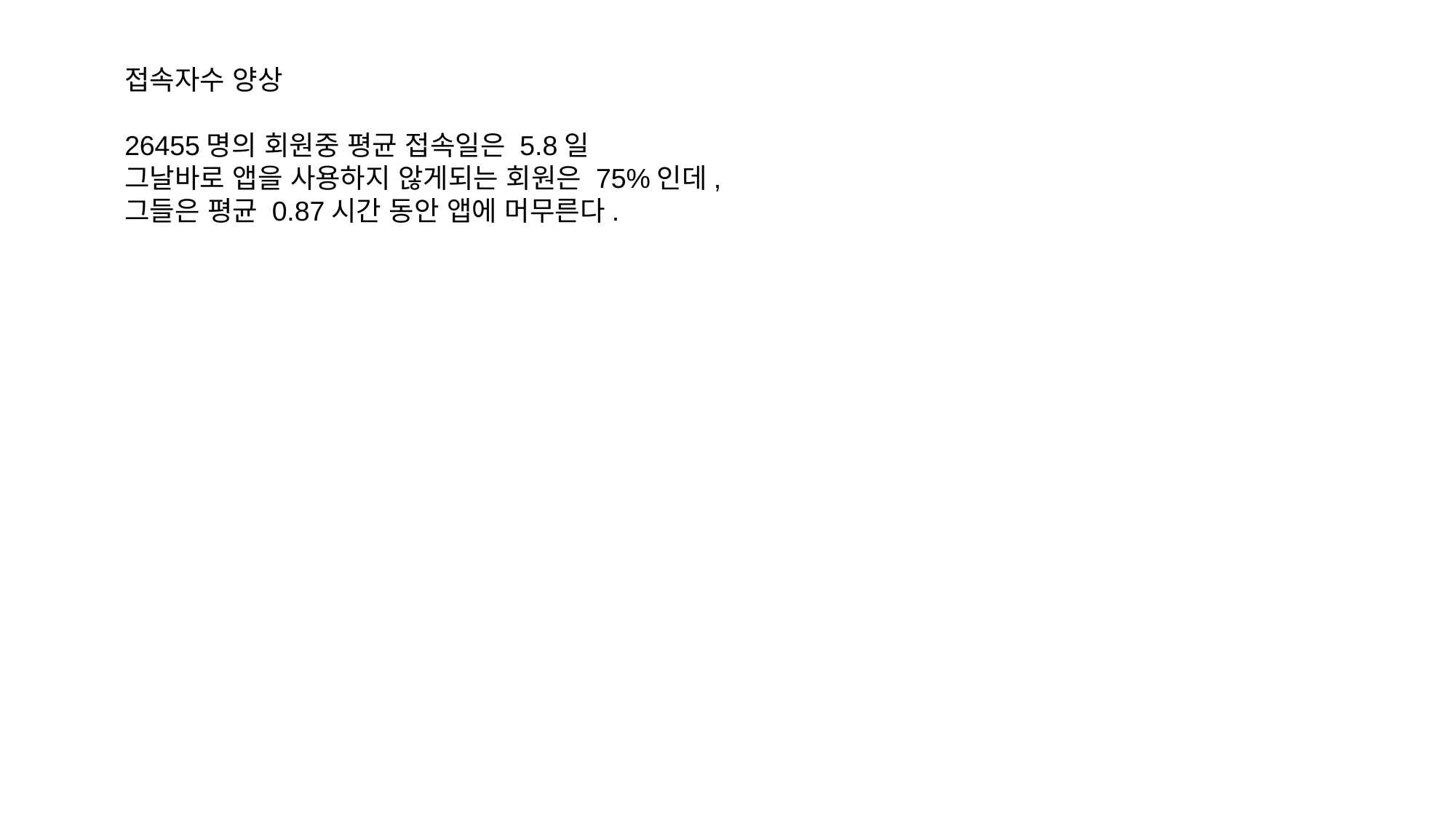

접속자수 양상

26455명의 회원중 평균 접속일은 5.8일
그날바로 앱을 사용하지 않게되는 회원은 75%인데,
그들은 평균 0.87시간 동안 앱에 머무른다.